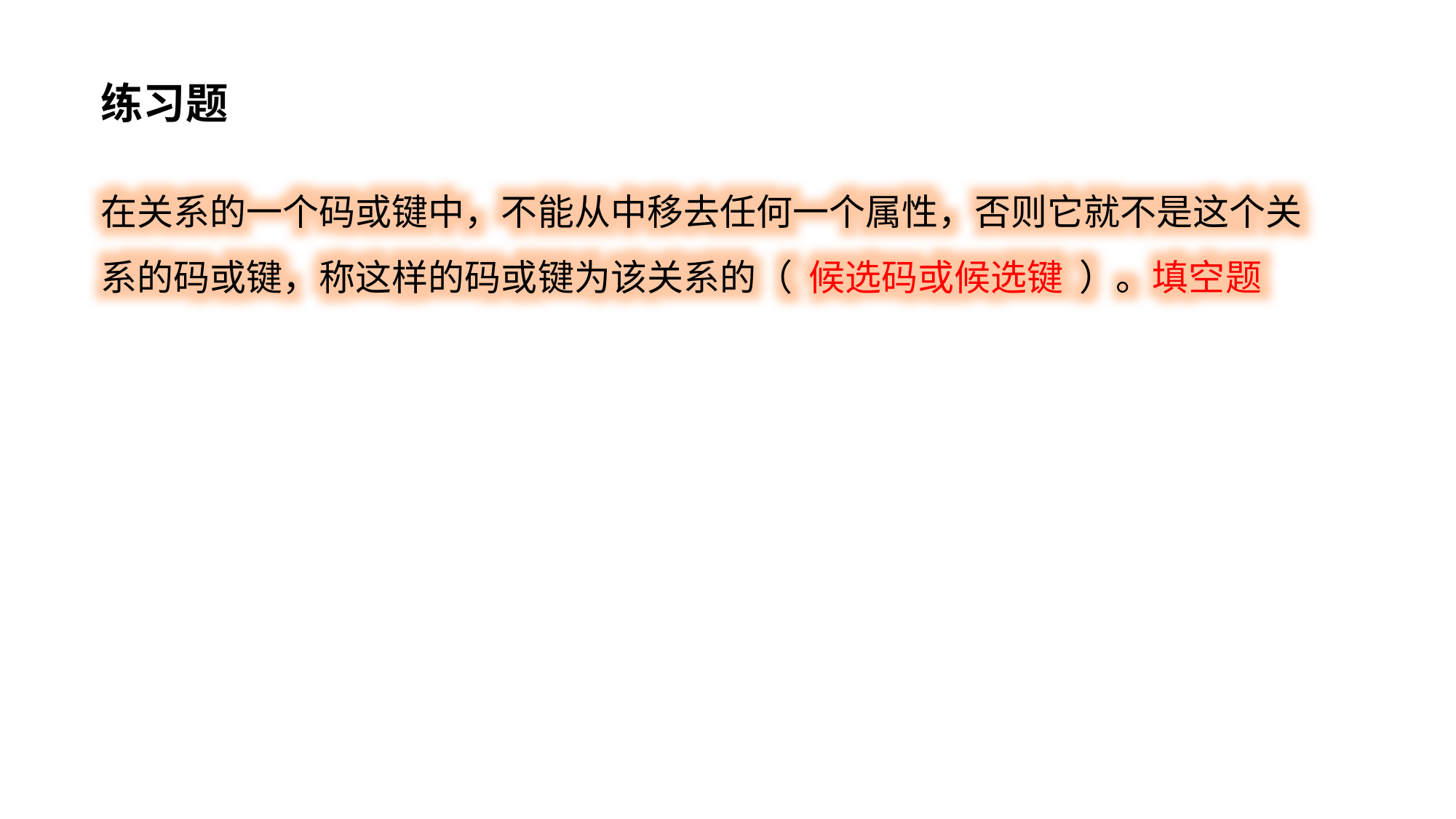

练习题
在关系的一个码或键中，不能从中移去任何一个属性，否则它就不是这个关系的码或键，称这样的码或键为该关系的（  候选码或候选键  ）。填空题